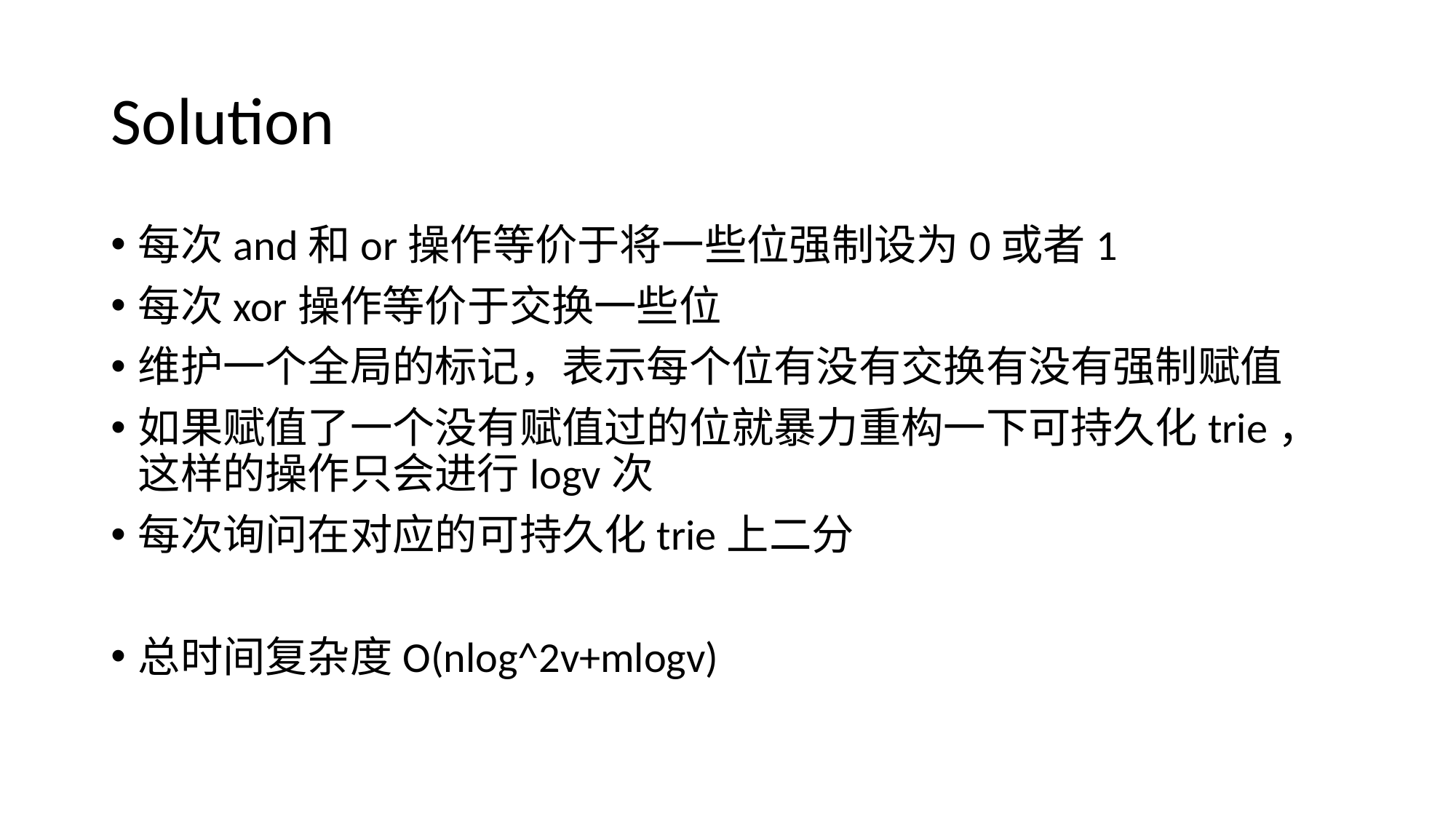

# Solution
每次and和or操作等价于将一些位强制设为0或者1
每次xor操作等价于交换一些位
维护一个全局的标记，表示每个位有没有交换有没有强制赋值
如果赋值了一个没有赋值过的位就暴力重构一下可持久化trie，这样的操作只会进行logv次
每次询问在对应的可持久化trie上二分

总时间复杂度O(nlog^2v+mlogv)